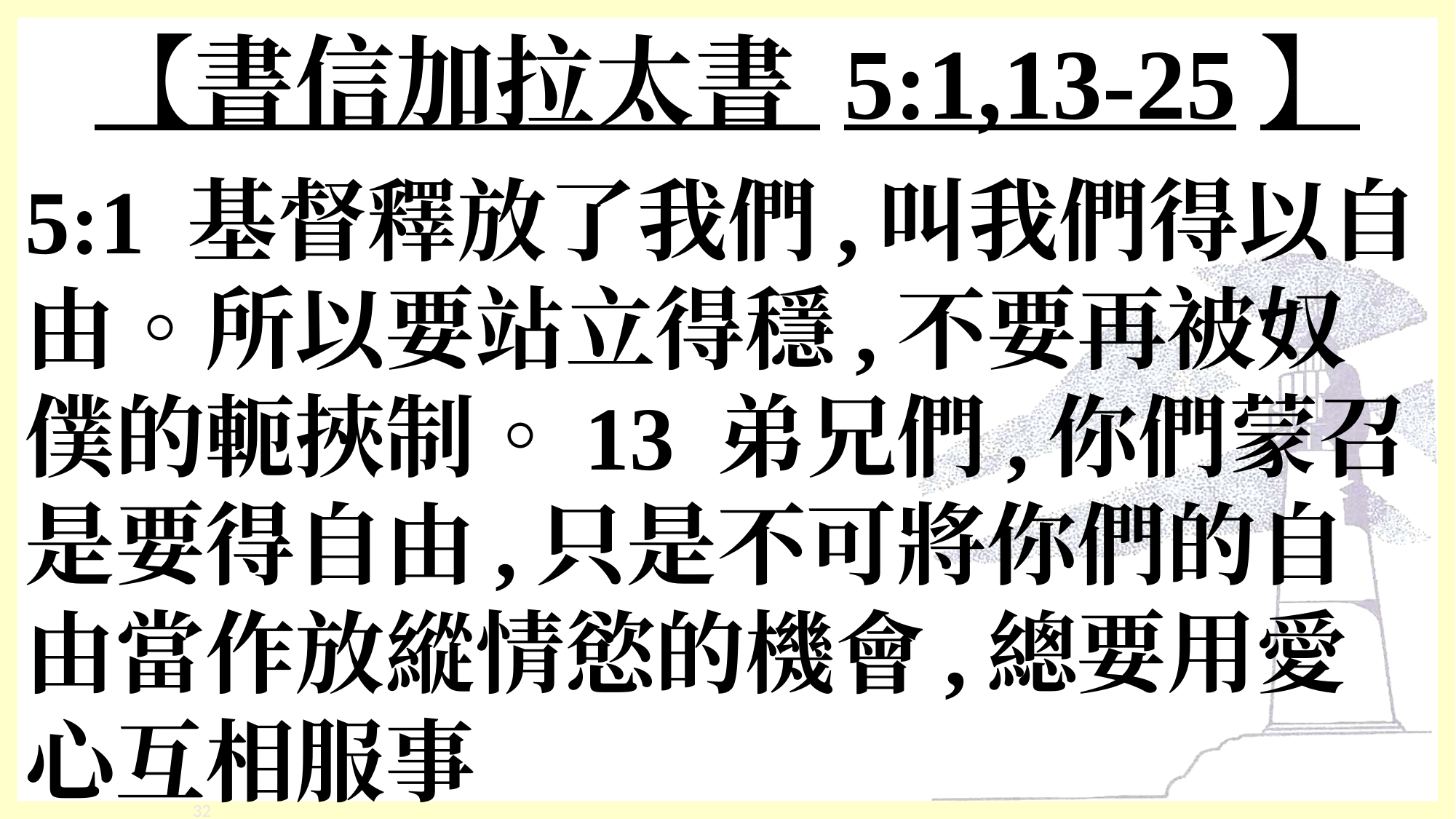

# 【書信加拉太書 5:1,13-25】
5:1 基督釋放了我們,叫我們得以自由。所以要站立得穩,不要再被奴僕的軛挾制。13 弟兄們,你們蒙召是要得自由,只是不可將你們的自由當作放縱情慾的機會,總要用愛心互相服事
32